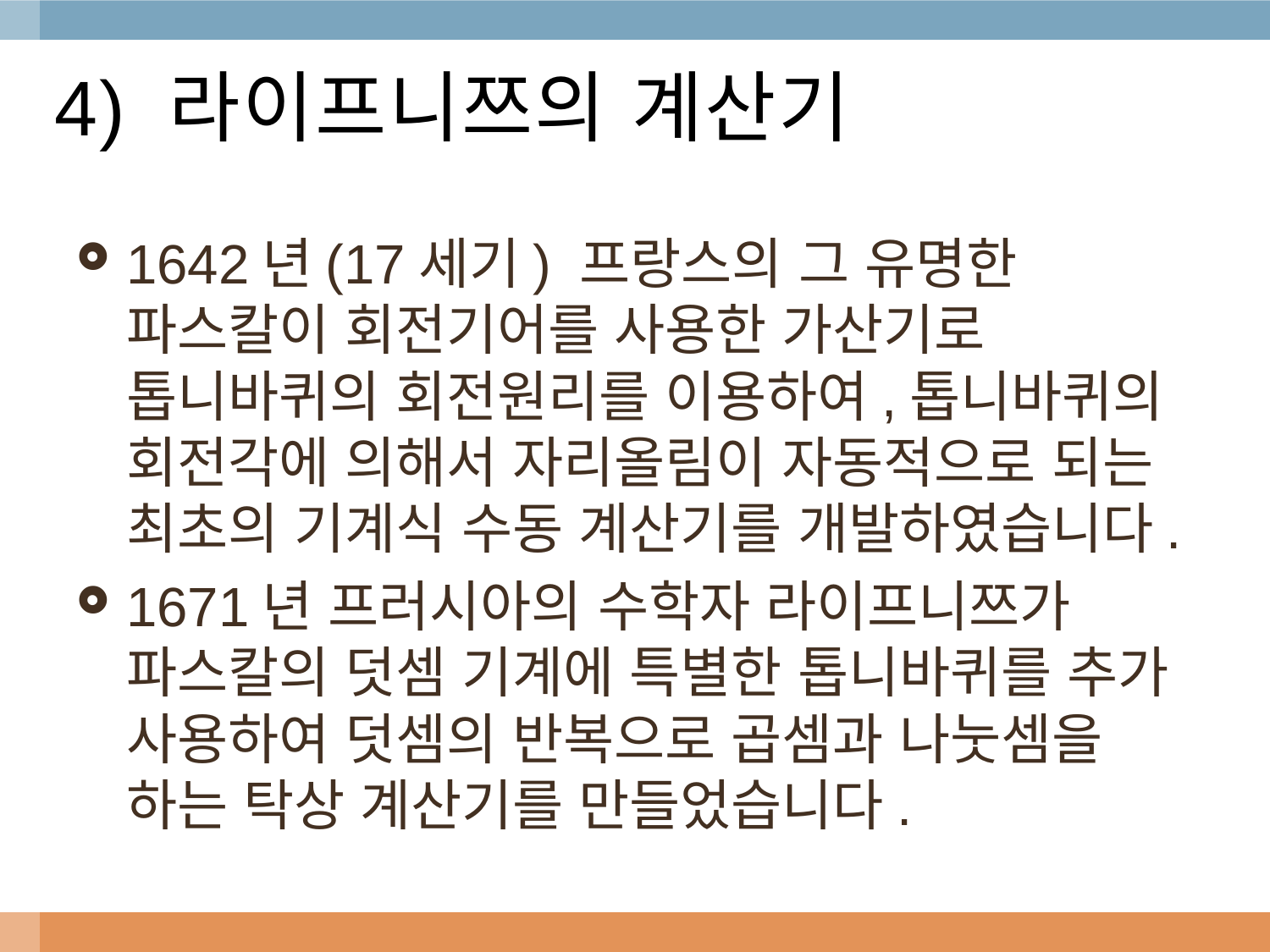

# 4) 라이프니쯔의 계산기
1642년(17세기) 프랑스의 그 유명한 파스칼이 회전기어를 사용한 가산기로 톱니바퀴의 회전원리를 이용하여,톱니바퀴의 회전각에 의해서 자리올림이 자동적으로 되는 최초의 기계식 수동 계산기를 개발하였습니다.
1671년 프러시아의 수학자 라이프니쯔가 파스칼의 덧셈 기계에 특별한 톱니바퀴를 추가 사용하여 덧셈의 반복으로 곱셈과 나눗셈을 하는 탁상 계산기를 만들었습니다.